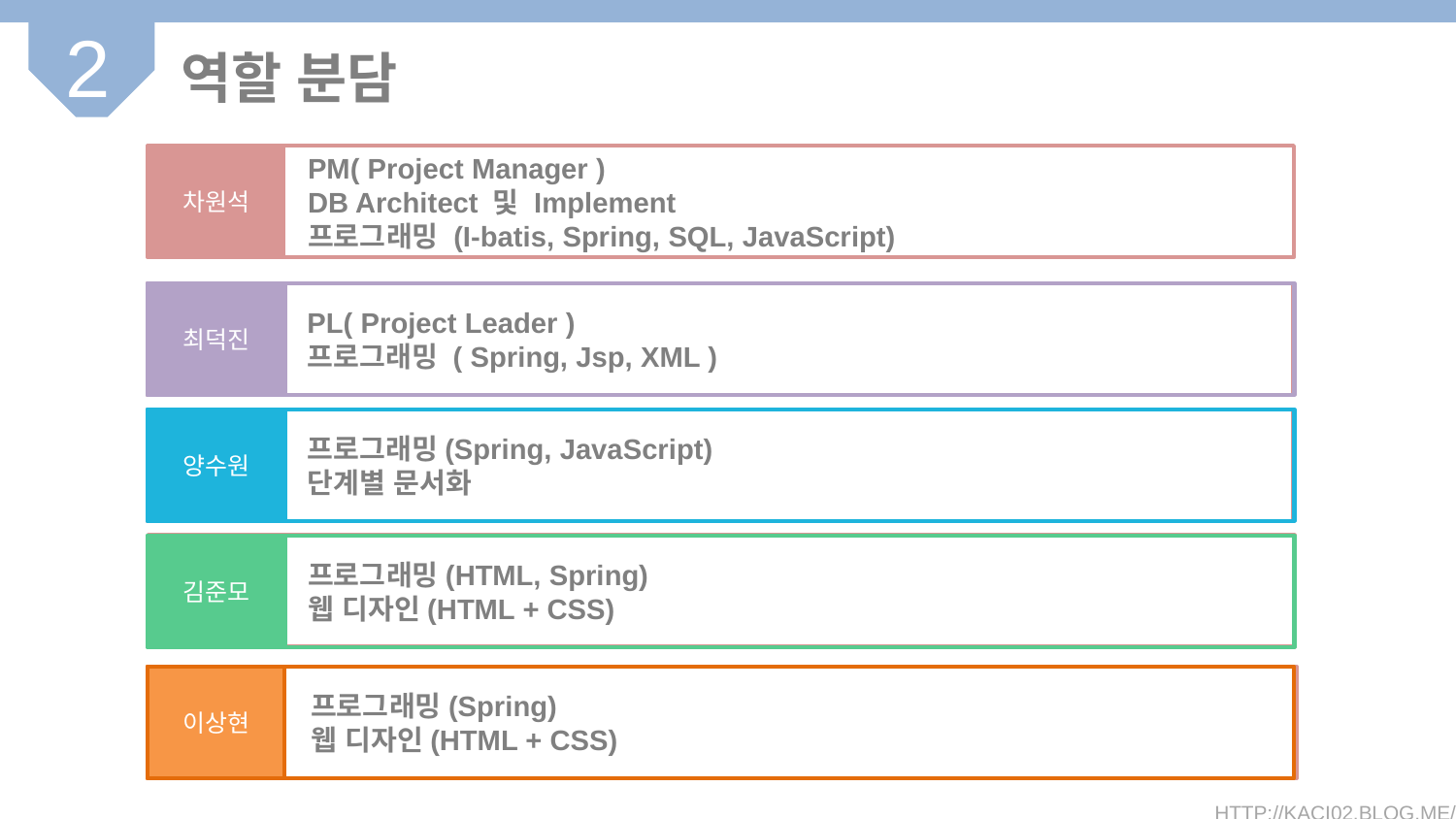

2

역할 분담
	PM( Project Manager )
	DB Architect 및 Implement
	프로그래밍 (I-batis, Spring, SQL, JavaScript)

차원석

	PL( Project Leader )
	프로그래밍 ( Spring, Jsp, XML )

최덕진
	프로그래밍(Spring, JavaScript)
E	단계별 문서화

양수원

	프로그래밍(HTML, Spring)
	웹 디자인(HTML + CSS)
김준모

이상현
	프로그래밍(Spring)
	웹 디자인(HTML + CSS)
HTTP://KACI02.BLOG.ME/